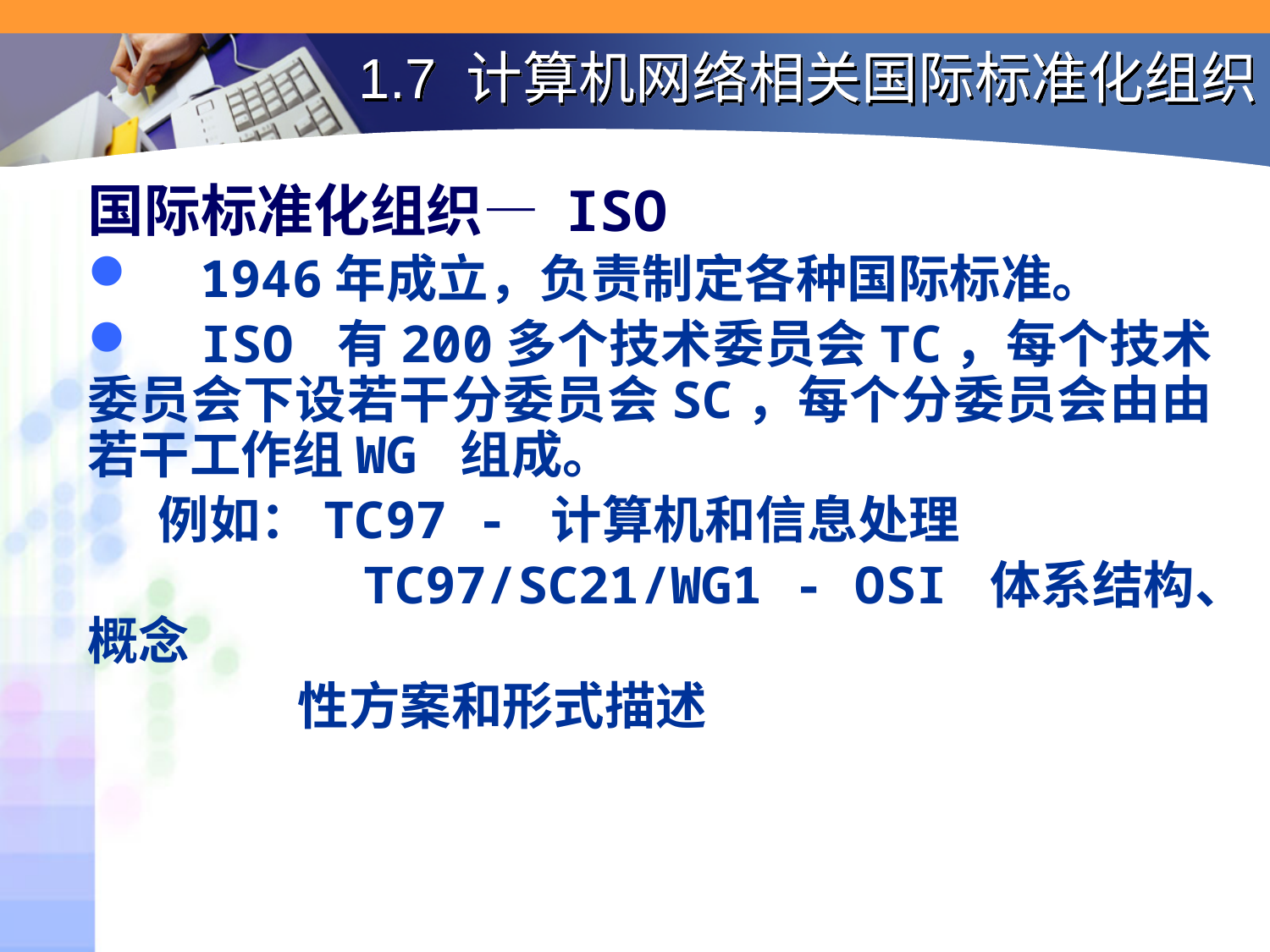

# 1.7 计算机网络相关国际标准化组织
国际标准化组织— ISO
  1946年成立，负责制定各种国际标准。
  ISO 有200多个技术委员会TC，每个技术委员会下设若干分委员会SC，每个分委员会由由若干工作组WG 组成。
     例如：TC97 - 计算机和信息处理
         TC97/SC21/WG1 - OSI 体系结构、概念
                 性方案和形式描述